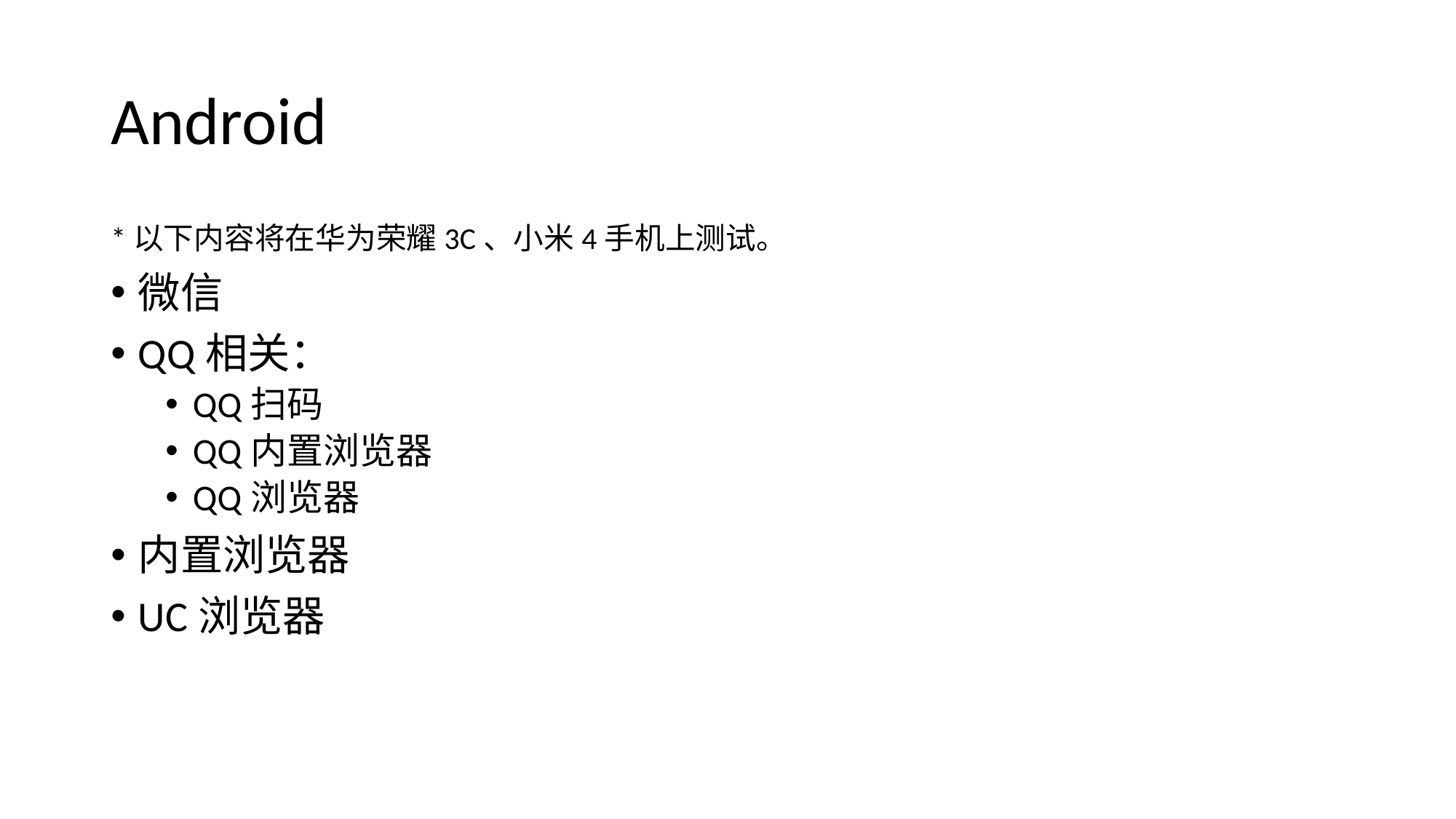

# Android
*以下内容将在华为荣耀3C、小米4手机上测试。
微信
QQ相关：
QQ扫码
QQ内置浏览器
QQ浏览器
内置浏览器
UC浏览器